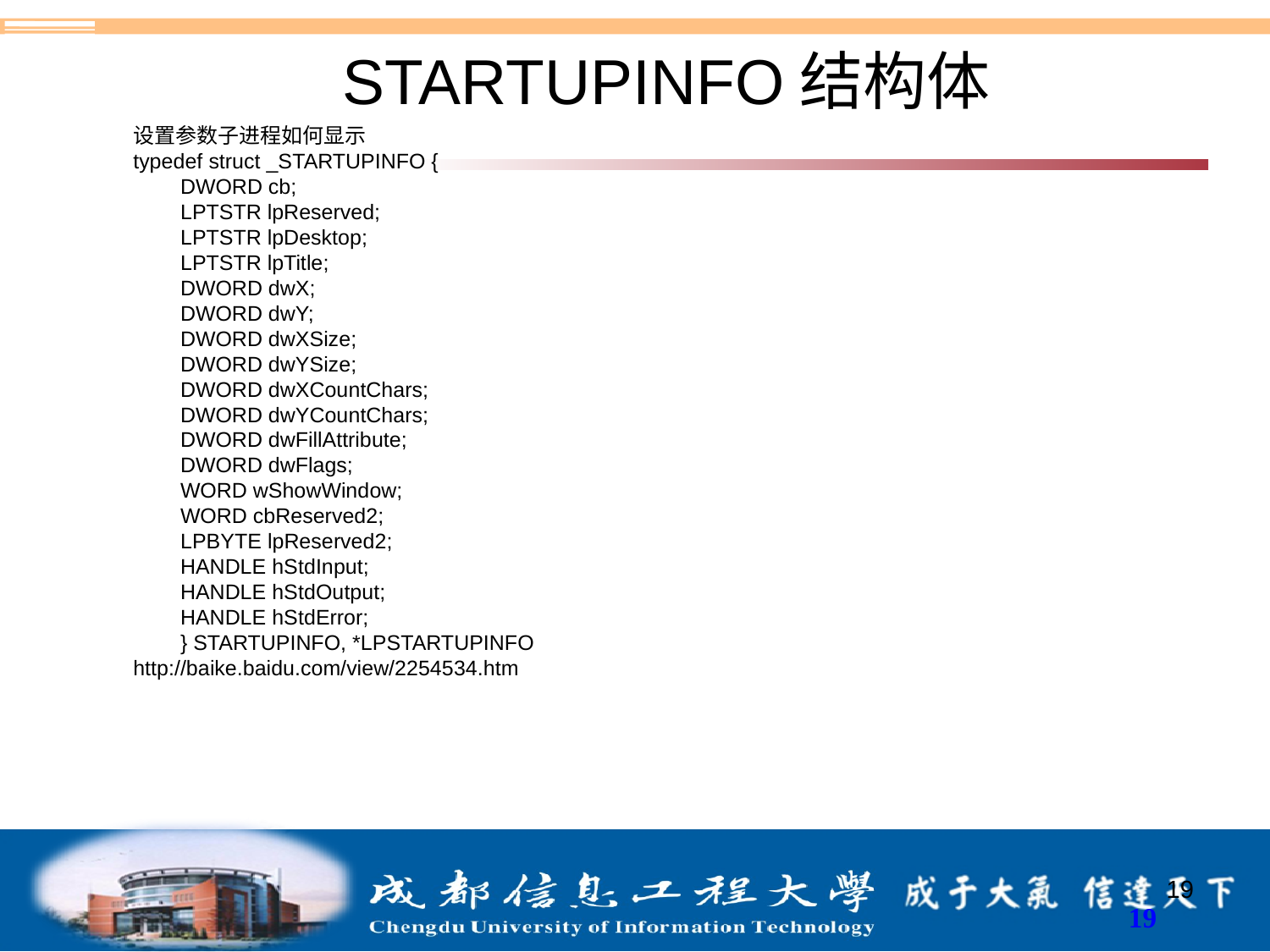

# STARTUPINFO结构体
设置参数子进程如何显示
typedef struct _STARTUPINFO {
　　DWORD cb;
　　LPTSTR lpReserved;
　　LPTSTR lpDesktop;
　　LPTSTR lpTitle;
　　DWORD dwX;
　　DWORD dwY;
　　DWORD dwXSize;
　　DWORD dwYSize;
　　DWORD dwXCountChars;
　　DWORD dwYCountChars;
　　DWORD dwFillAttribute;
　　DWORD dwFlags;
　　WORD wShowWindow;
　　WORD cbReserved2;
　　LPBYTE lpReserved2;
　　HANDLE hStdInput;
　　HANDLE hStdOutput;
　　HANDLE hStdError;
　　} STARTUPINFO, *LPSTARTUPINFO
http://baike.baidu.com/view/2254534.htm